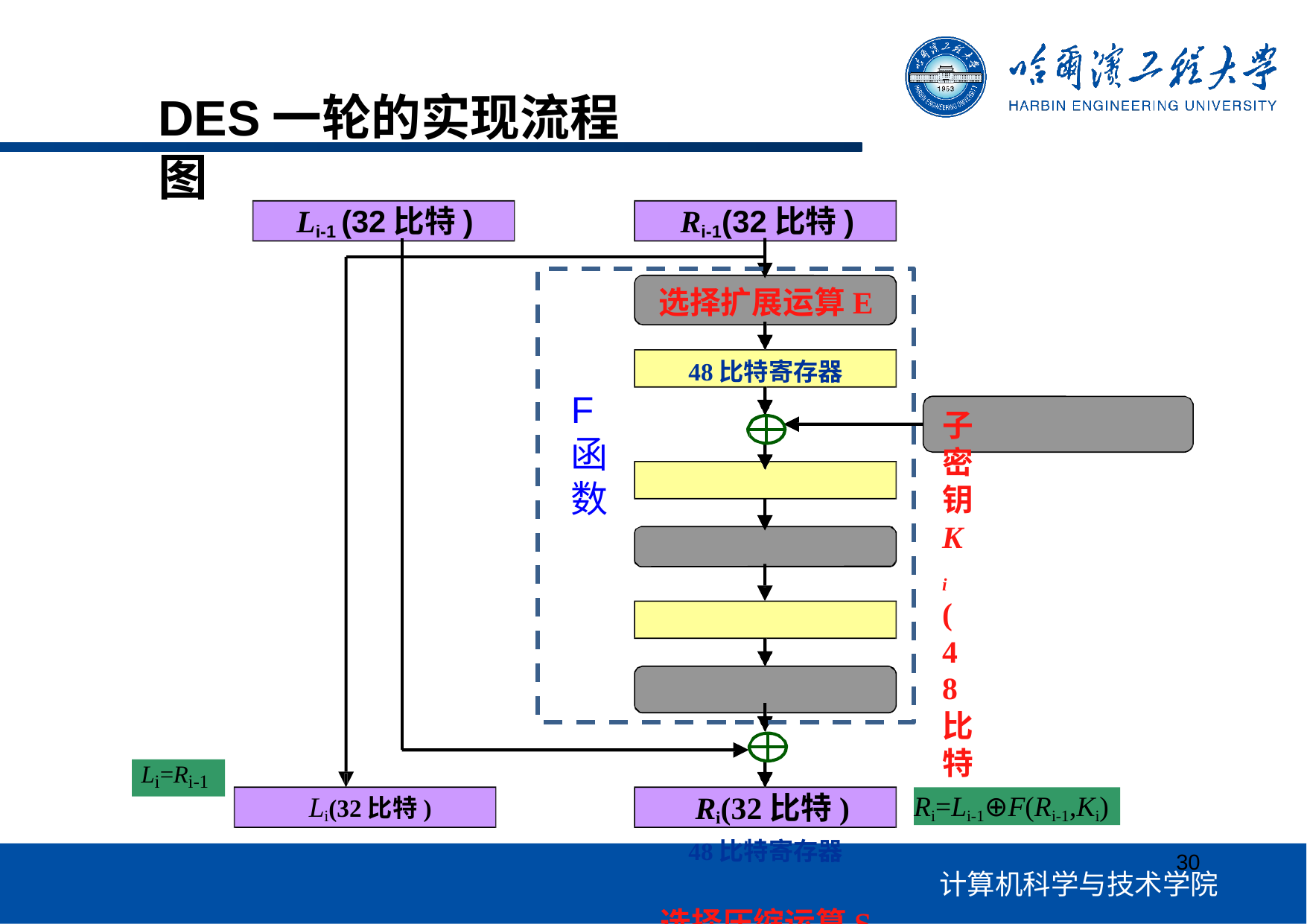

# DES一轮的实现流程图
Li-1 (32比特)
Ri-1(32比特)

选择扩展运算E

48比特寄存器
子密钥Ki(48比特)
48比特寄存器

选择压缩运算S

32比特寄存器

置换运算P

F函数

Li=Ri-1

Ri(32比特)

Ri=Li-1⊕F(Ri-1,Ki)
Li(32比特)
30